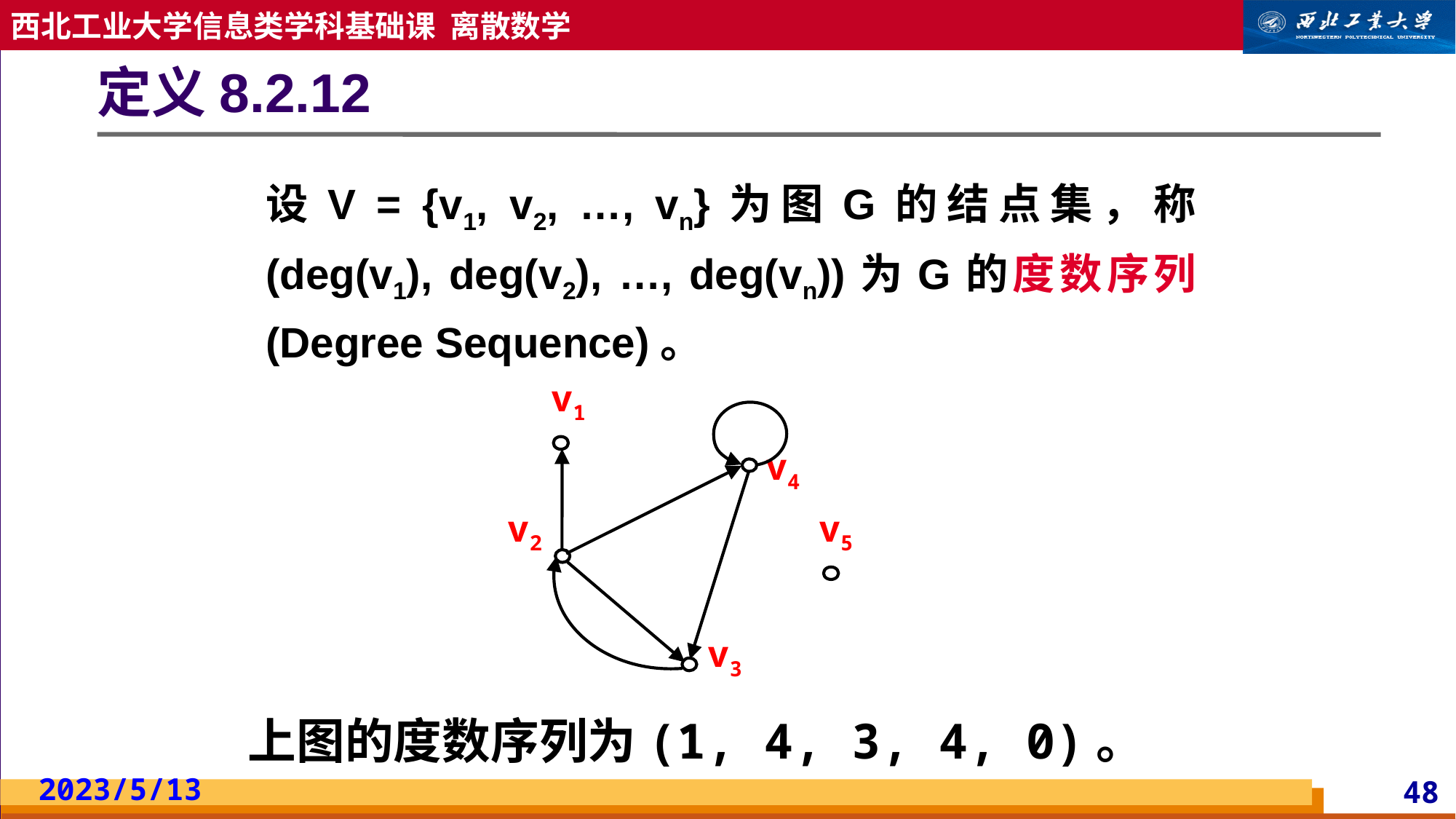

# 定义8.2.12
设V = {v1, v2, …, vn}为图G的结点集，称(deg(v1), deg(v2), …, deg(vn))为G的度数序列(Degree Sequence)。
v1

v4

v2
v5

v3

上图的度数序列为(1, 4, 3, 4, 0)。
2023/5/13